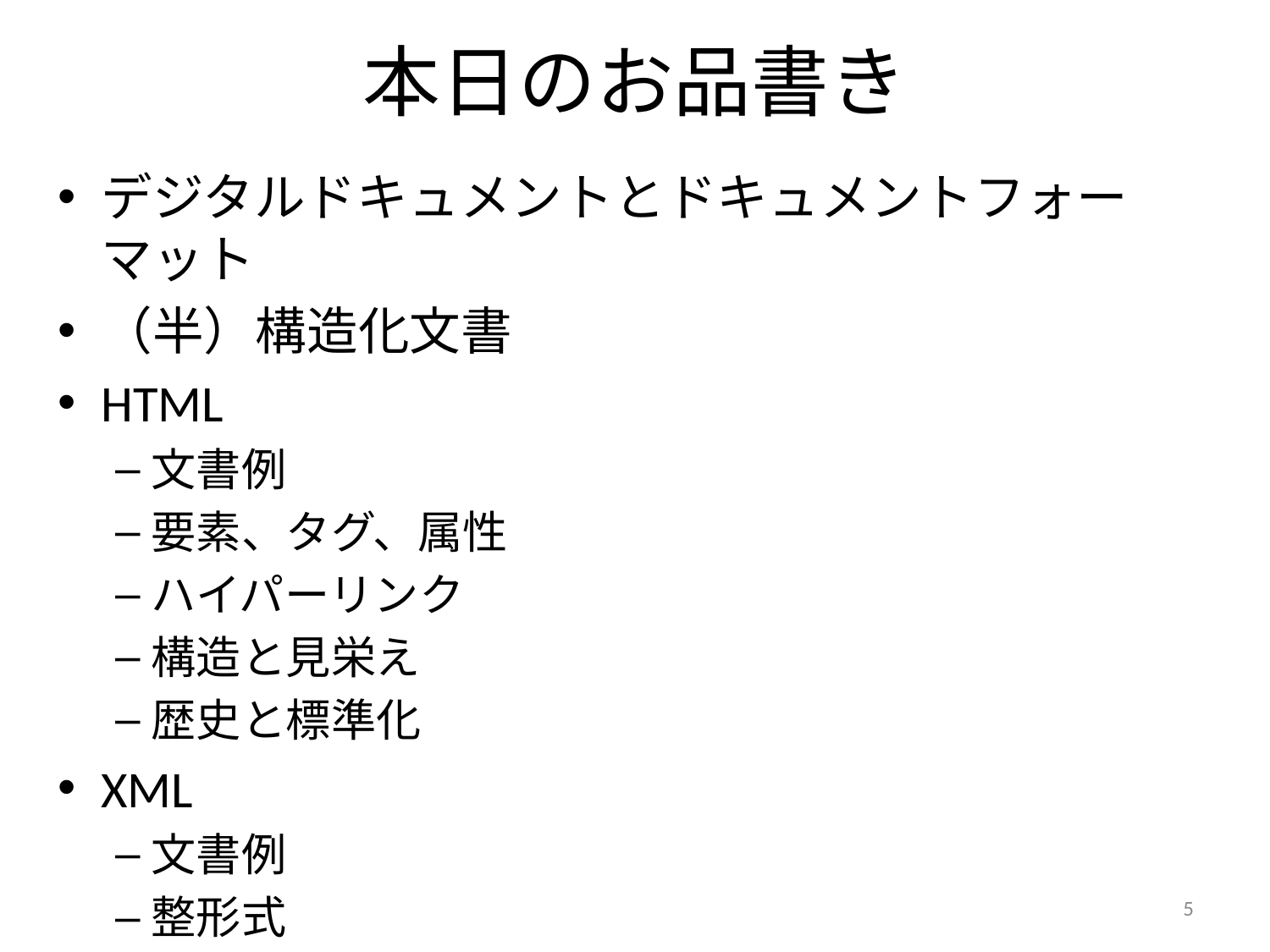

# 本日のお品書き
デジタルドキュメントとドキュメントフォーマット
（半）構造化文書
HTML
文書例
要素、タグ、属性
ハイパーリンク
構造と見栄え
歴史と標準化
XML
文書例
整形式
5